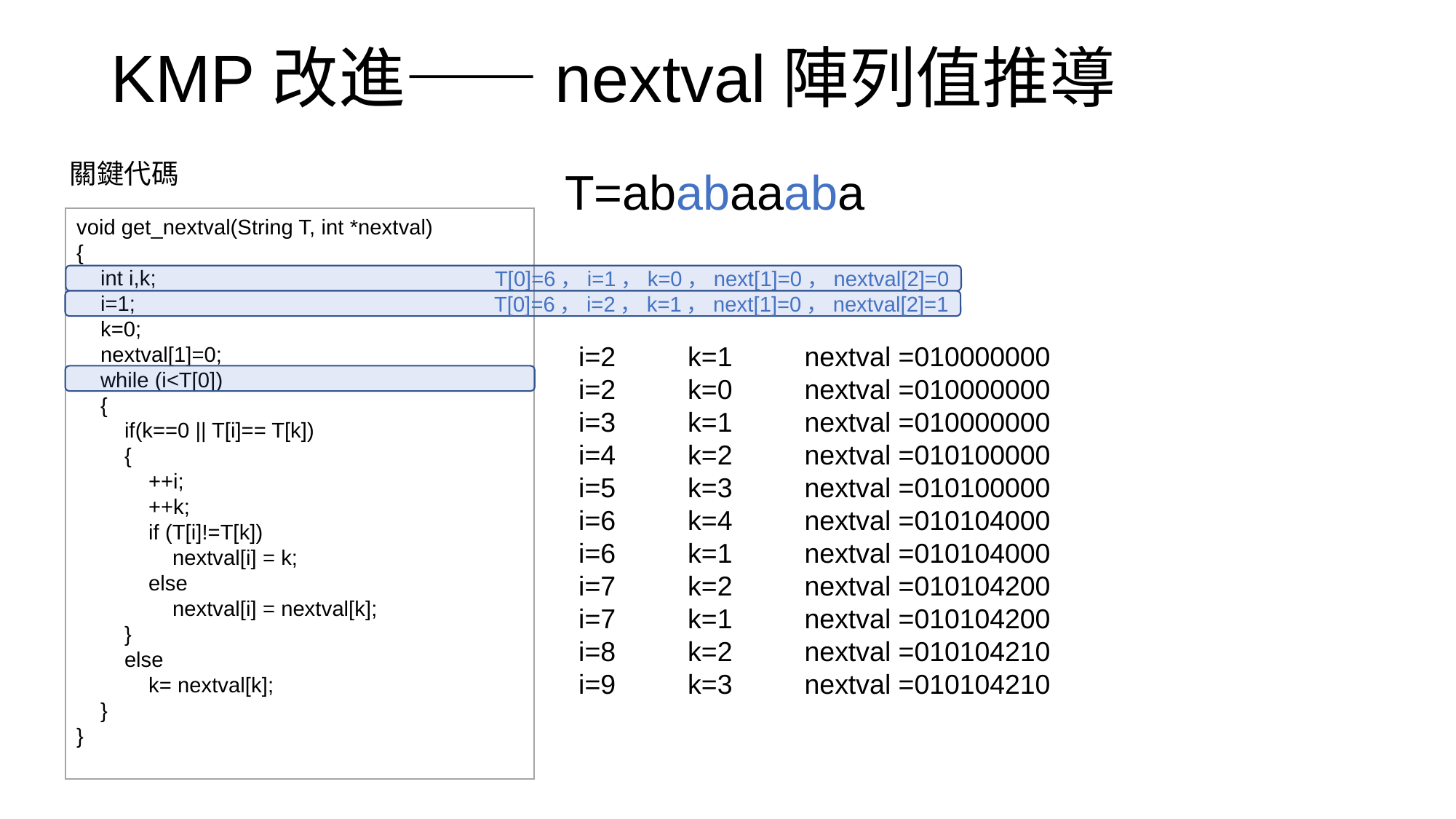

# KMP改進——nextval陣列值推導
關鍵代碼
T=ababaaaba
void get_nextval(String T, int *nextval)
{
    int i,k;
    i=1;
    k=0;
    nextval[1]=0;
    while (i<T[0])
    {
        if(k==0 || T[i]== T[k])
        {
            ++i;
            ++k;
            if (T[i]!=T[k])
                nextval[i] = k;
            else
                nextval[i] = nextval[k];
        }
        else
            k= nextval[k];
    }
}

T[0]=6，i=1，k=0，next[1]=0，nextval[2]=0
T[0]=6，i=2，k=1，next[1]=0，nextval[2]=1
i=2	k=1	 nextval =010000000
i=2	k=0	 nextval =010000000
i=3	k=1	 nextval =010000000
i=4	k=2	 nextval =010100000
i=5	k=3	 nextval =010100000
i=6	k=4	 nextval =010104000
i=6	k=1	 nextval =010104000
i=7	k=2	 nextval =010104200
i=7	k=1	 nextval =010104200
i=8	k=2	 nextval =010104210
i=9	k=3	 nextval =010104210